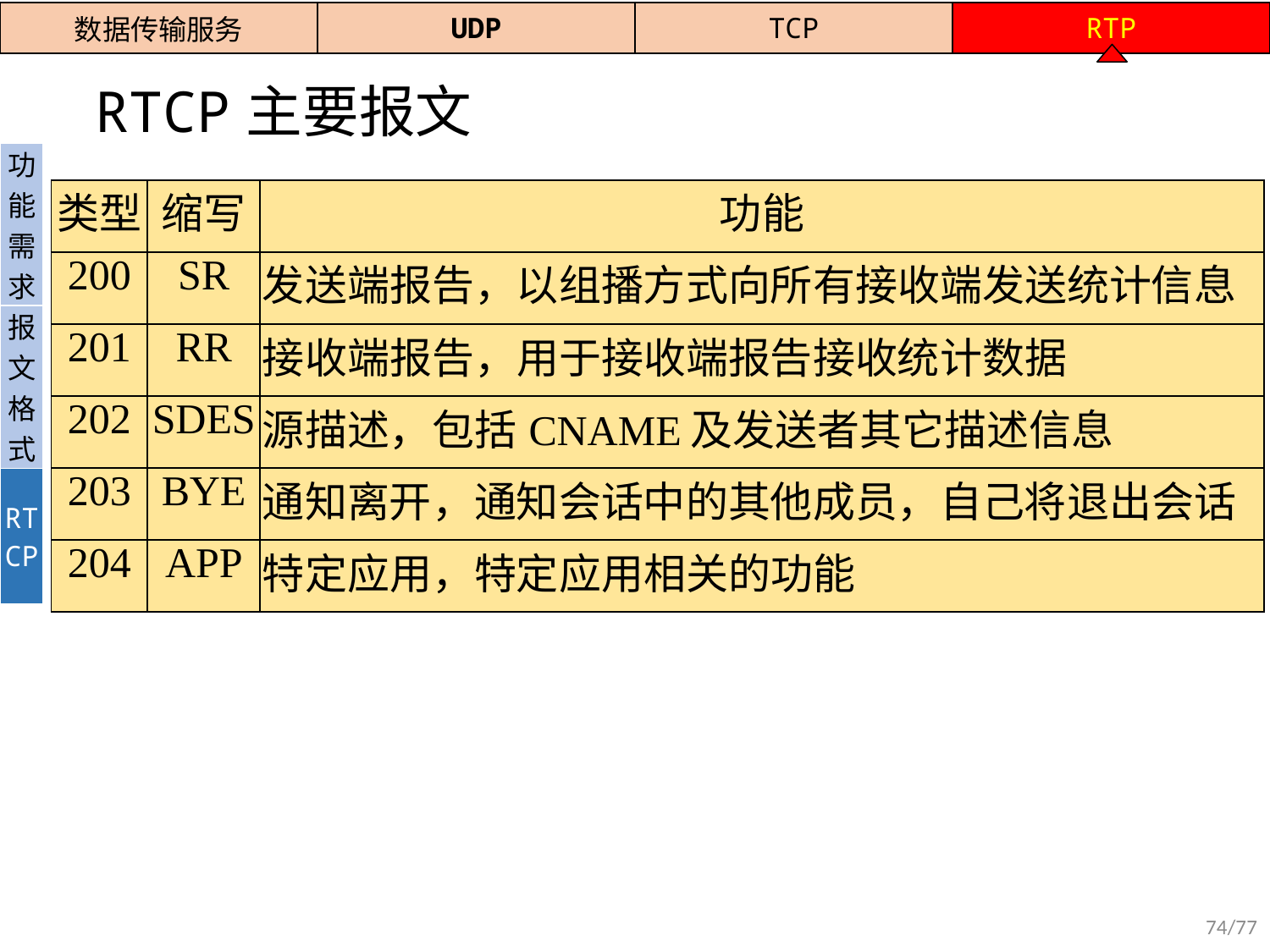

| 数据传输服务 | UDP | TCP | RTP |
| --- | --- | --- | --- |

# RTCP主要报文
| 功能需求 |
| --- |
| 报文格式 |
| RT CP |
| 类型 | 缩写 | 功能 |
| --- | --- | --- |
| 200 | SR | 发送端报告，以组播方式向所有接收端发送统计信息 |
| 201 | RR | 接收端报告，用于接收端报告接收统计数据 |
| 202 | SDES | 源描述，包括CNAME及发送者其它描述信息 |
| 203 | BYE | 通知离开，通知会话中的其他成员，自己将退出会话 |
| 204 | APP | 特定应用，特定应用相关的功能 |
74/77